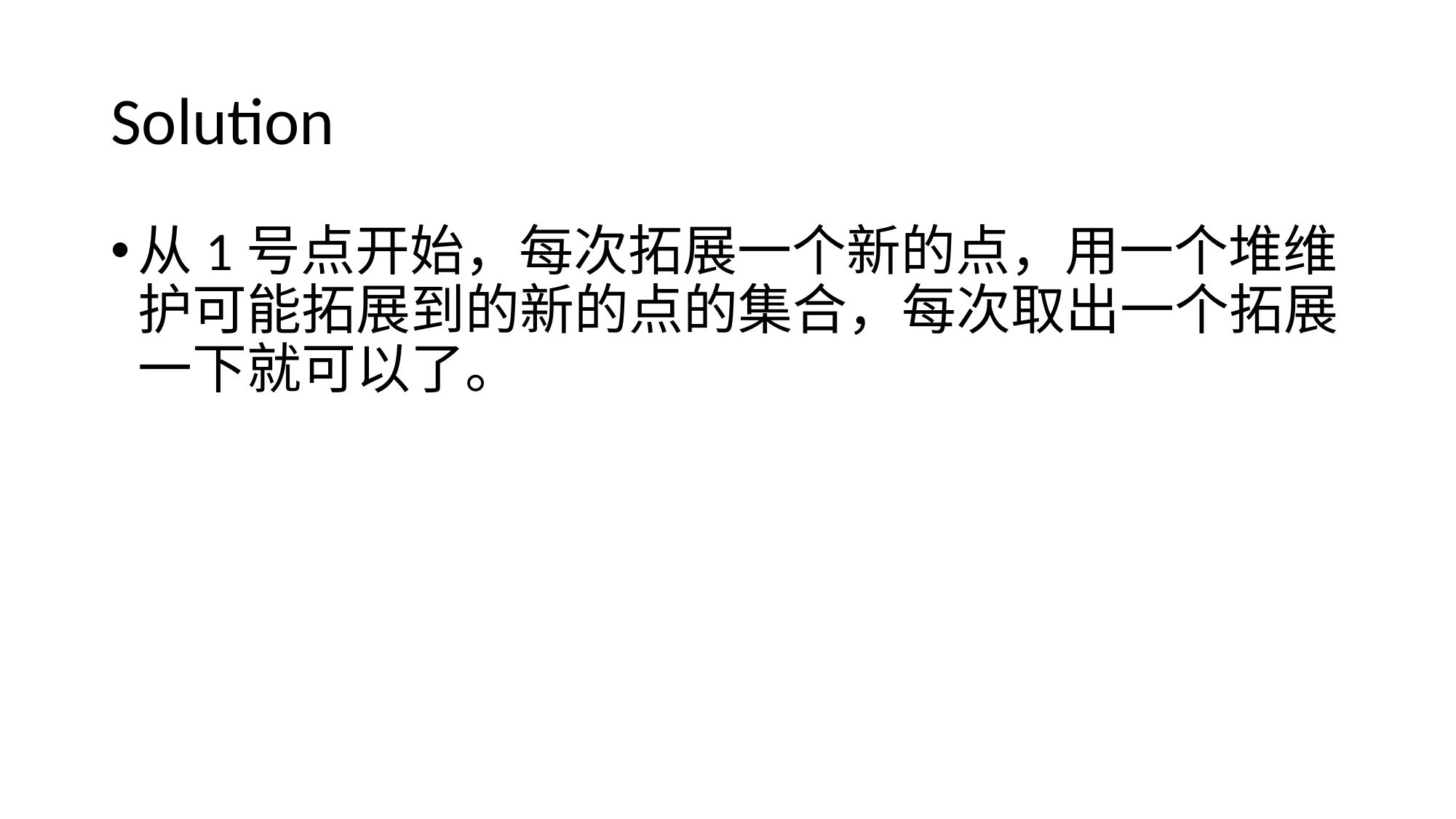

# Solution
从1号点开始，每次拓展一个新的点，用一个堆维护可能拓展到的新的点的集合，每次取出一个拓展一下就可以了。